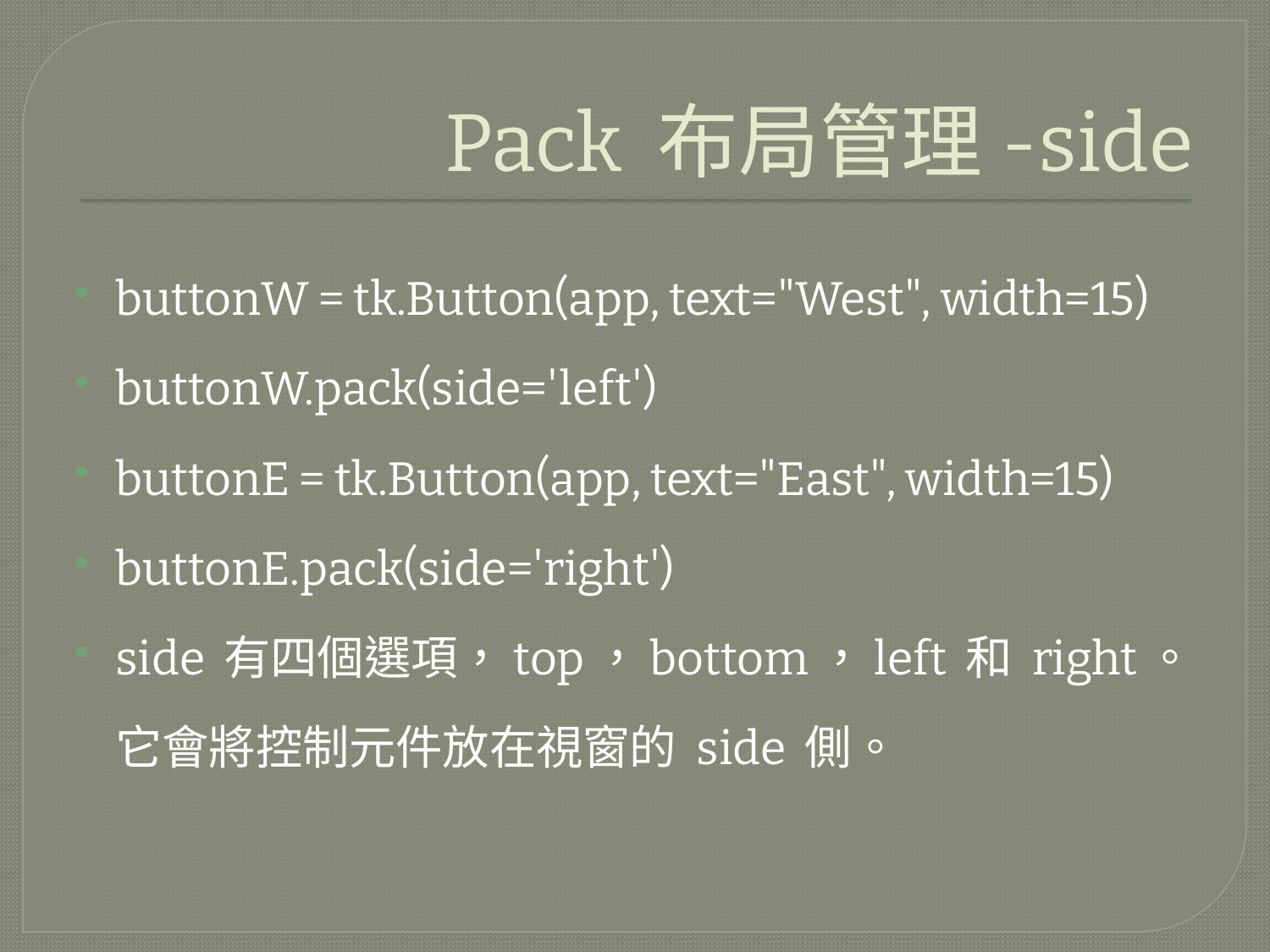

# Pack 布局管理-side
buttonW = tk.Button(app, text="West", width=15)
buttonW.pack(side='left')
buttonE = tk.Button(app, text="East", width=15)
buttonE.pack(side='right')
side 有四個選項，top，bottom，left 和 right。它會將控制元件放在視窗的 side 側。